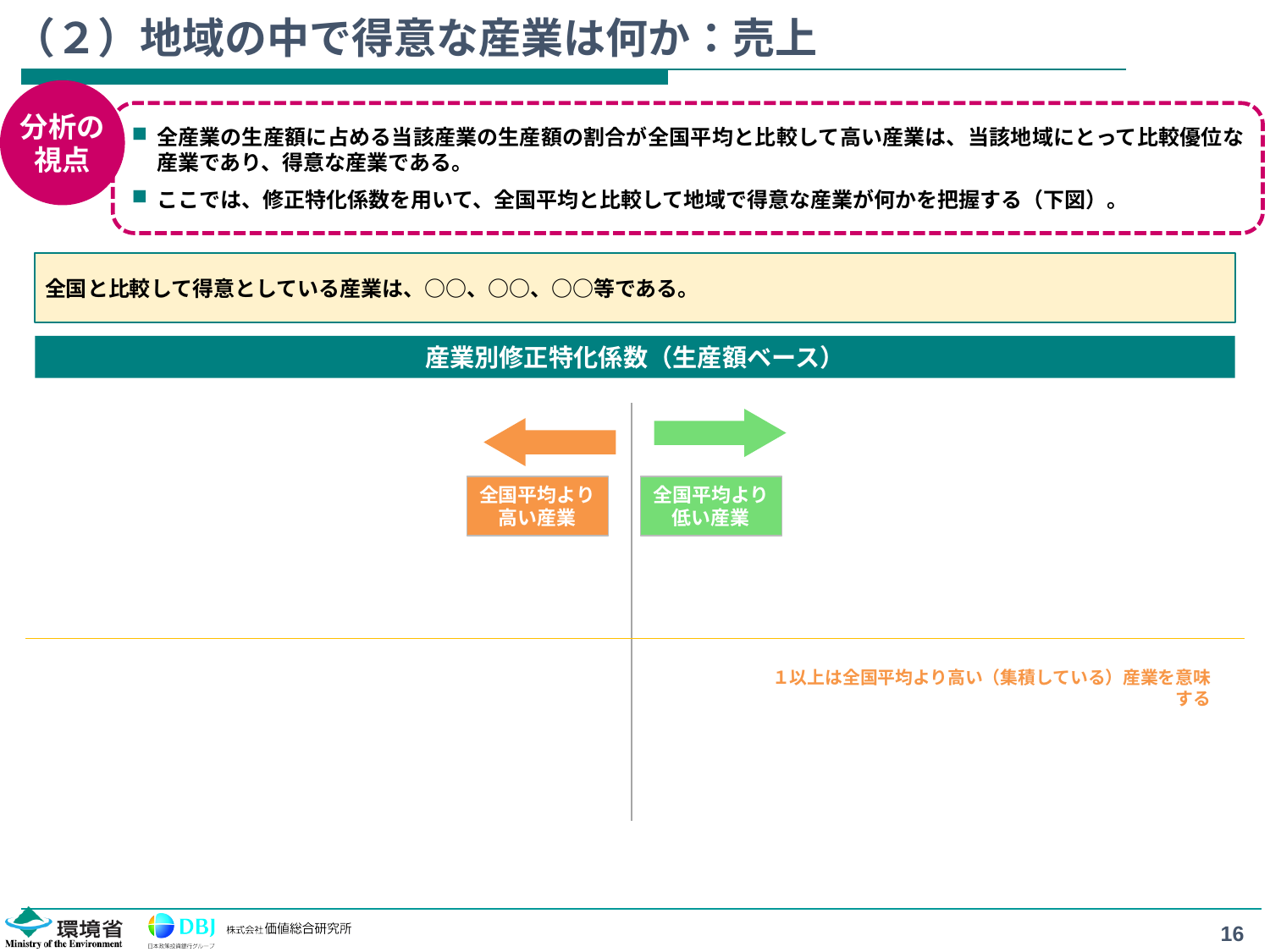

# （２）地域の中で得意な産業は何か：売上
分析の
視点
全産業の生産額に占める当該産業の生産額の割合が全国平均と比較して高い産業は、当該地域にとって比較優位な産業であり、得意な産業である。
ここでは、修正特化係数を用いて、全国平均と比較して地域で得意な産業が何かを把握する（下図）。
全国と比較して得意としている産業は、○○、○○、○○等である。
産業別修正特化係数（生産額ベース）

全国平均より
高い産業
全国平均より
低い産業
１以上は全国平均より高い（集積している）産業を意味する
16